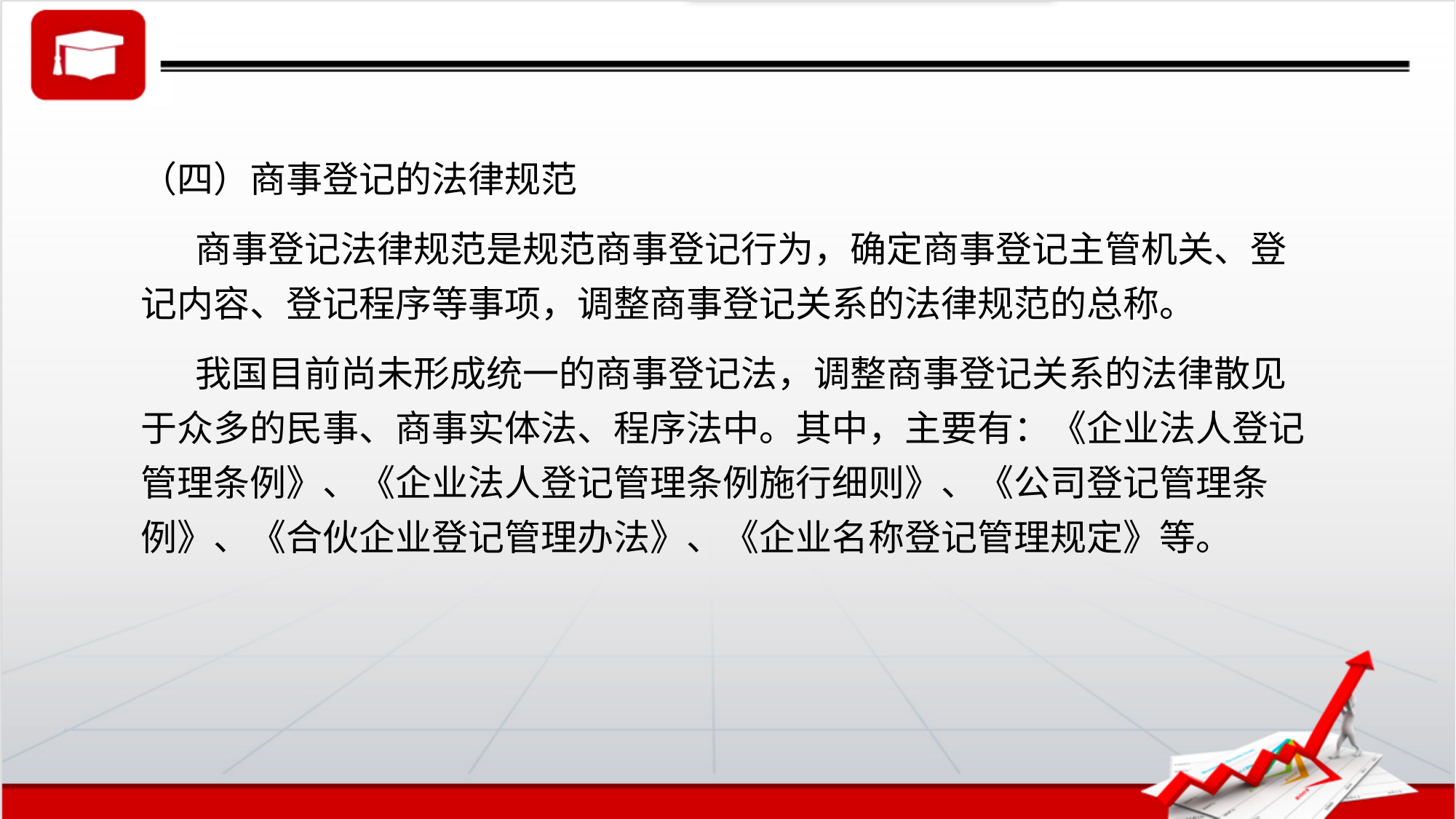

（四）商事登记的法律规范
商事登记法律规范是规范商事登记行为，确定商事登记主管机关、登记内容、登记程序等事项，调整商事登记关系的法律规范的总称。
我国目前尚未形成统一的商事登记法，调整商事登记关系的法律散见于众多的民事、商事实体法、程序法中。其中，主要有：《企业法人登记管理条例》、《企业法人登记管理条例施行细则》、《公司登记管理条例》、《合伙企业登记管理办法》、《企业名称登记管理规定》等。